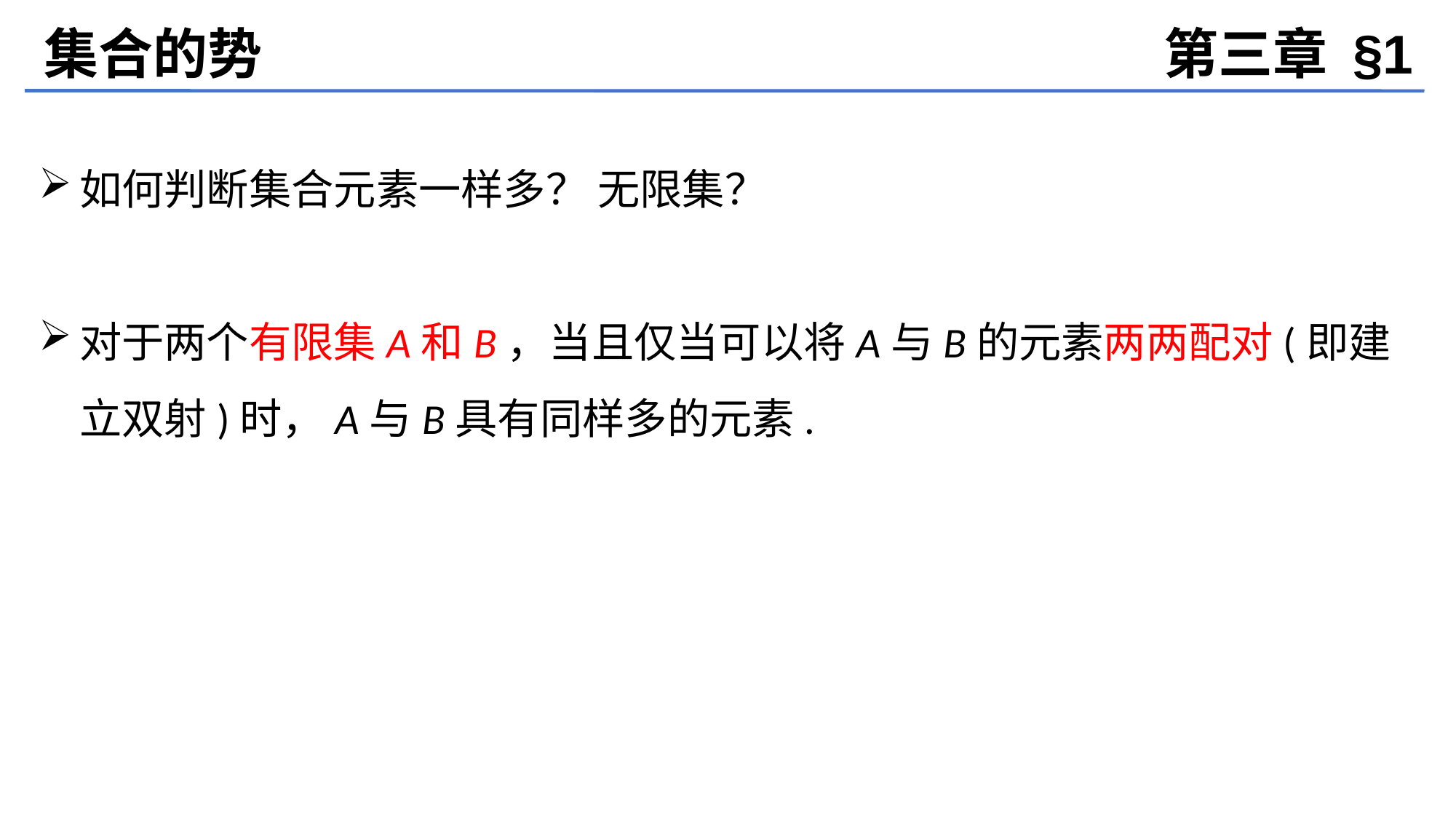

集合的势
第三章 §1
如何判断集合元素一样多？ 无限集？

对于两个有限集A和B，当且仅当可以将A与B的元素两两配对(即建立双射)时，A与B具有同样多的元素.